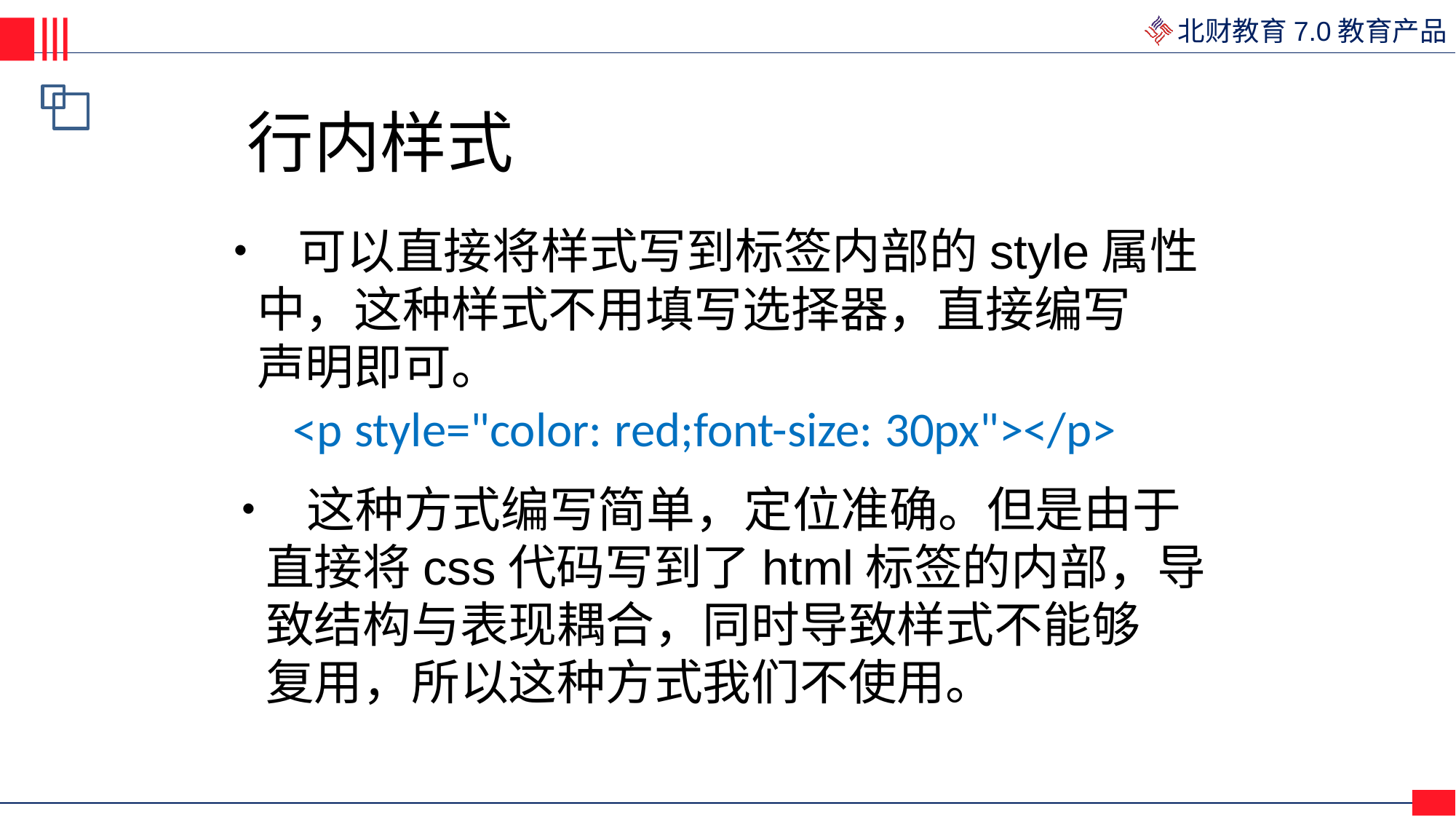

行内样式
•  可以直接将样式写到标签内部的style属性
	中，这种样式不用填写选择器，直接编写
	声明即可。
<p style="color: red;font-size: 30px"></p>
•  这种方式编写简单，定位准确。但是由于
	直接将css代码写到了html标签的内部，导
	致结构与表现耦合，同时导致样式不能够
	复用，所以这种方式我们不使用。